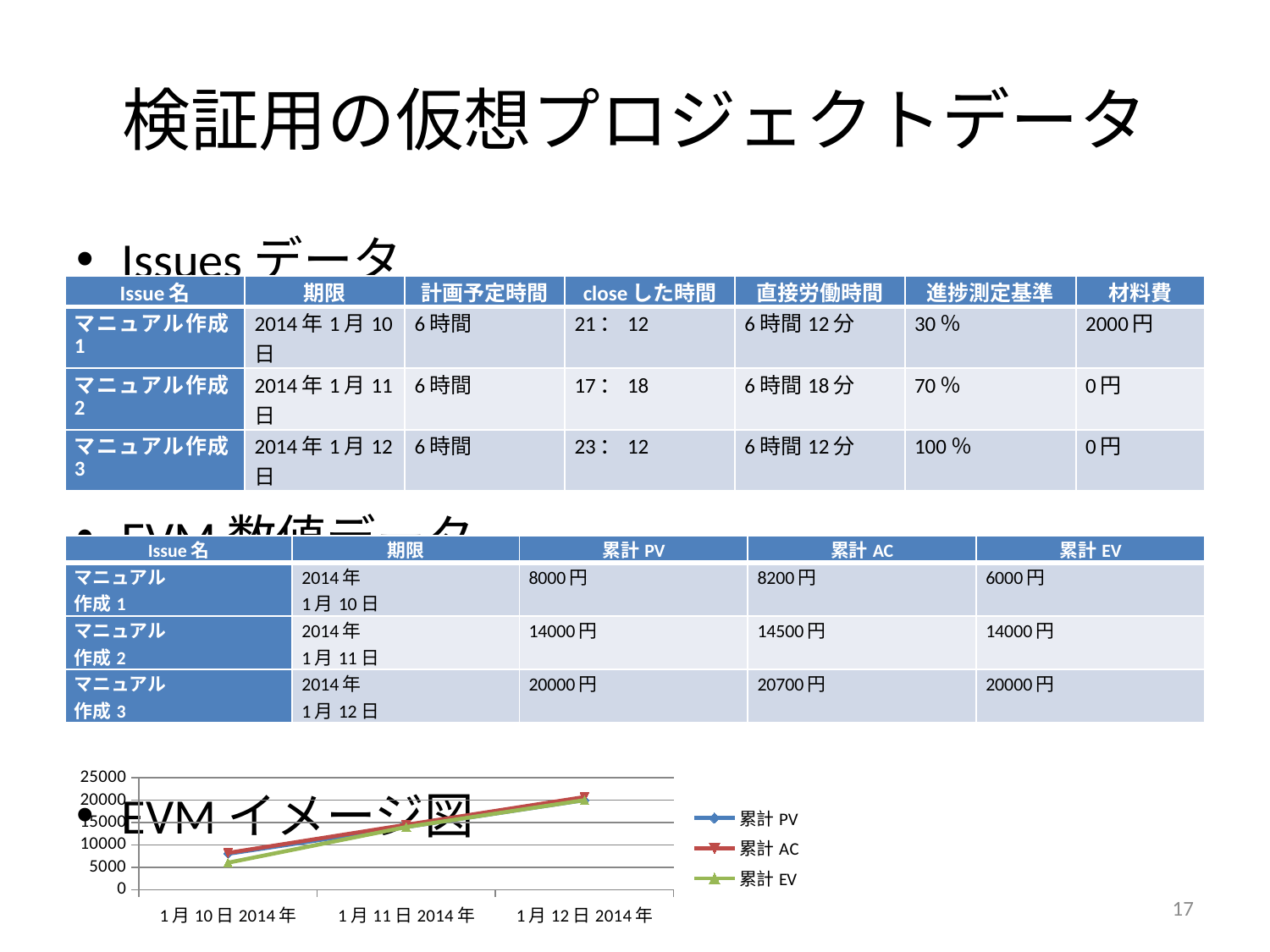

# 検証用の仮想プロジェクトデータ
Issuesデータ

EVM数値データ

EVMイメージ図

| Issue名 | 期限 | 計画予定時間 | closeした時間 | 直接労働時間 | 進捗測定基準 | 材料費 |
| --- | --- | --- | --- | --- | --- | --- |
| マニュアル作成1 | 2014年1月10日 | 6時間 | 21：12 | 6時間12分 | 30％ | 2000円 |
| マニュアル作成2 | 2014年1月11日 | 6時間 | 17：18 | 6時間18分 | 70％ | 0円 |
| マニュアル作成3 | 2014年1月12日 | 6時間 | 23：12 | 6時間12分 | 100％ | 0円 |
| Issue名 | 期限 | 累計PV | 累計AC | 累計EV |
| --- | --- | --- | --- | --- |
| マニュアル 作成1 | 2014年 1月10日 | 8000円 | 8200円 | 6000円 |
| マニュアル 作成2 | 2014年 1月11日 | 14000円 | 14500円 | 14000円 |
| マニュアル 作成3 | 2014年 1月12日 | 20000円 | 20700円 | 20000円 |

### Chart

| Category | 累計PV | 累計AC | 累計EV |
|---|---|---|---|
| 41649 | 8000.0 | 8200.0 | 6000.0 |
| 41650 | 14000.0 | 14500.0 | 14000.0 |
| 41651 | 20000.0 | 20700.0 | 20000.0 |
17